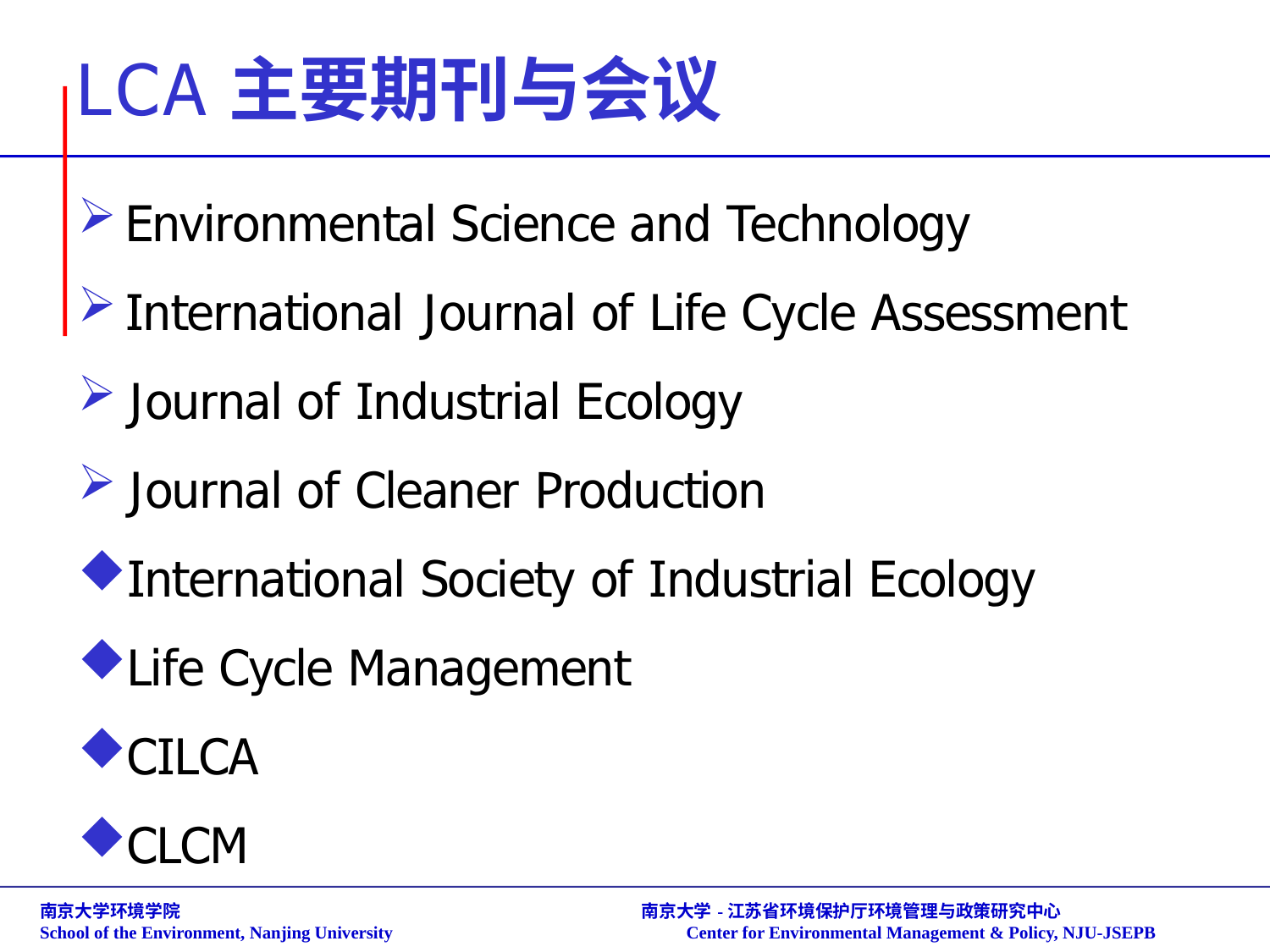

# LCA主要期刊与会议
Environmental Science and Technology
International Journal of Life Cycle Assessment
Journal of Industrial Ecology
Journal of Cleaner Production
International Society of Industrial Ecology
Life Cycle Management
CILCA
CLCM